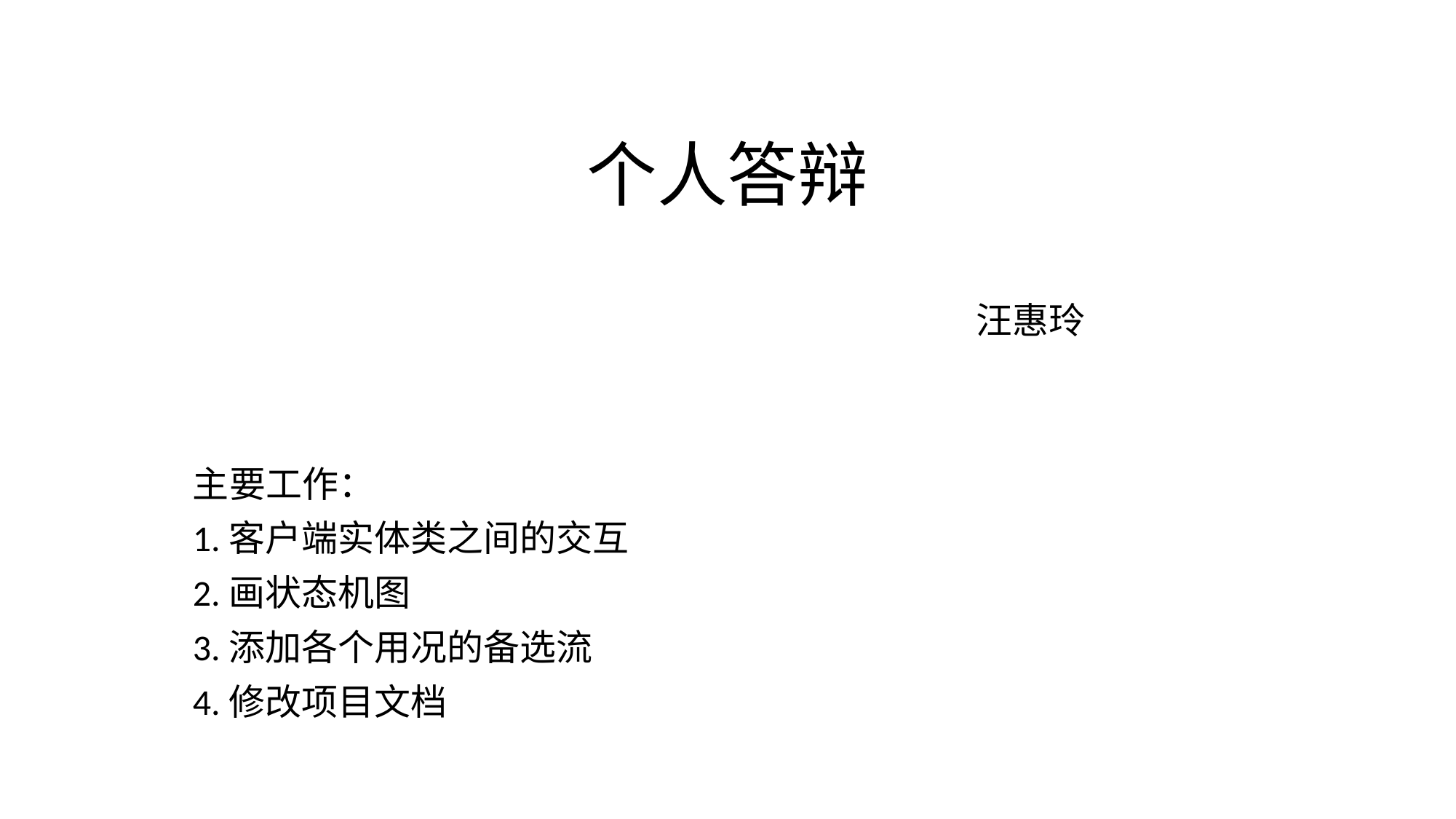

# 个人答辩

                                                                         汪惠玲

主要工作：
1.客户端实体类之间的交互
2.画状态机图
3.添加各个用况的备选流
4.修改项目文档